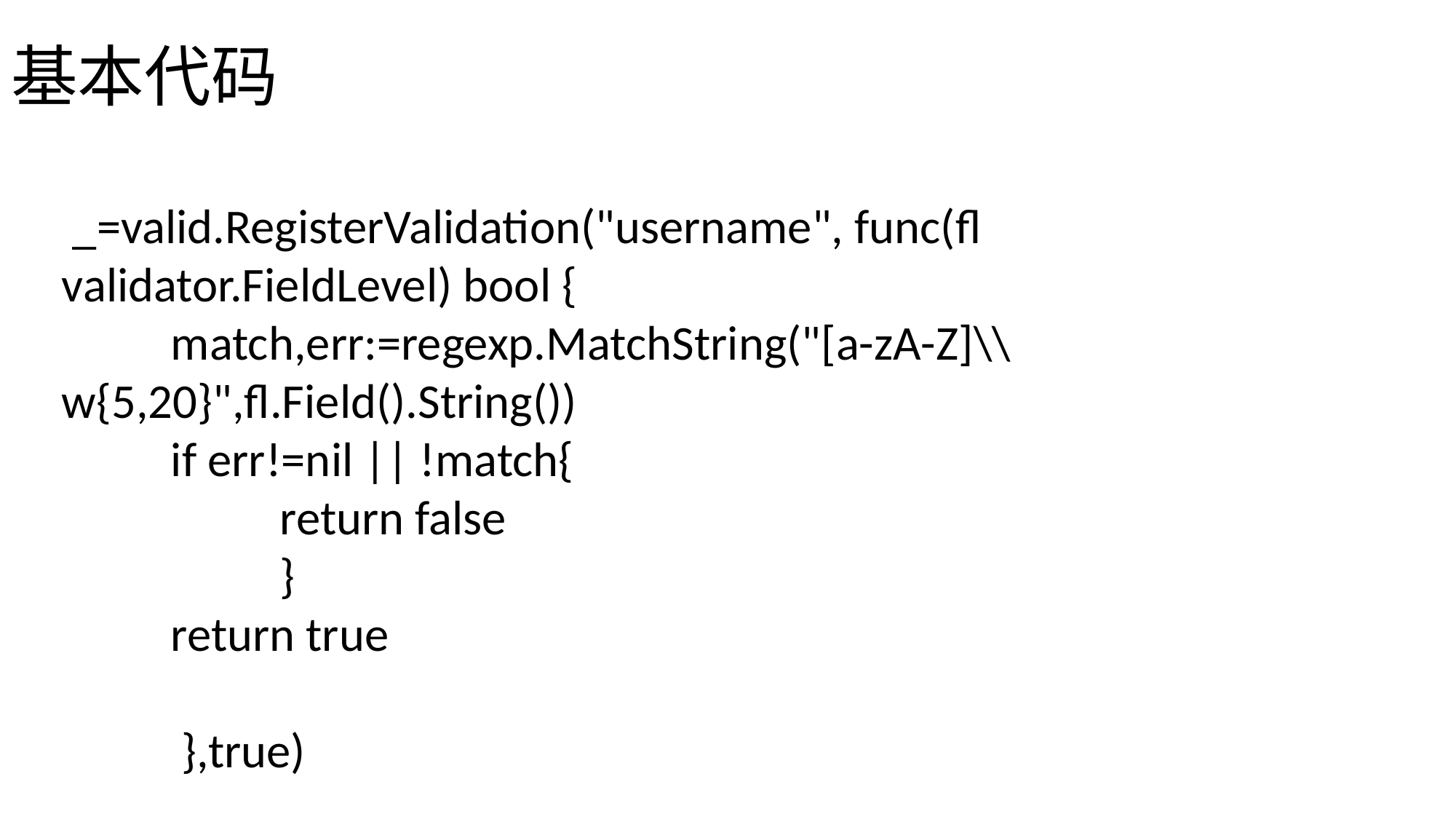

# 基本代码
 _=valid.RegisterValidation("username", func(fl validator.FieldLevel) bool {
     	match,err:=regexp.MatchString("[a-zA-Z]\\w{5,20}",fl.Field().String())
     	if err!=nil || !match{
     		return false
		}
     	return true

	 },true)